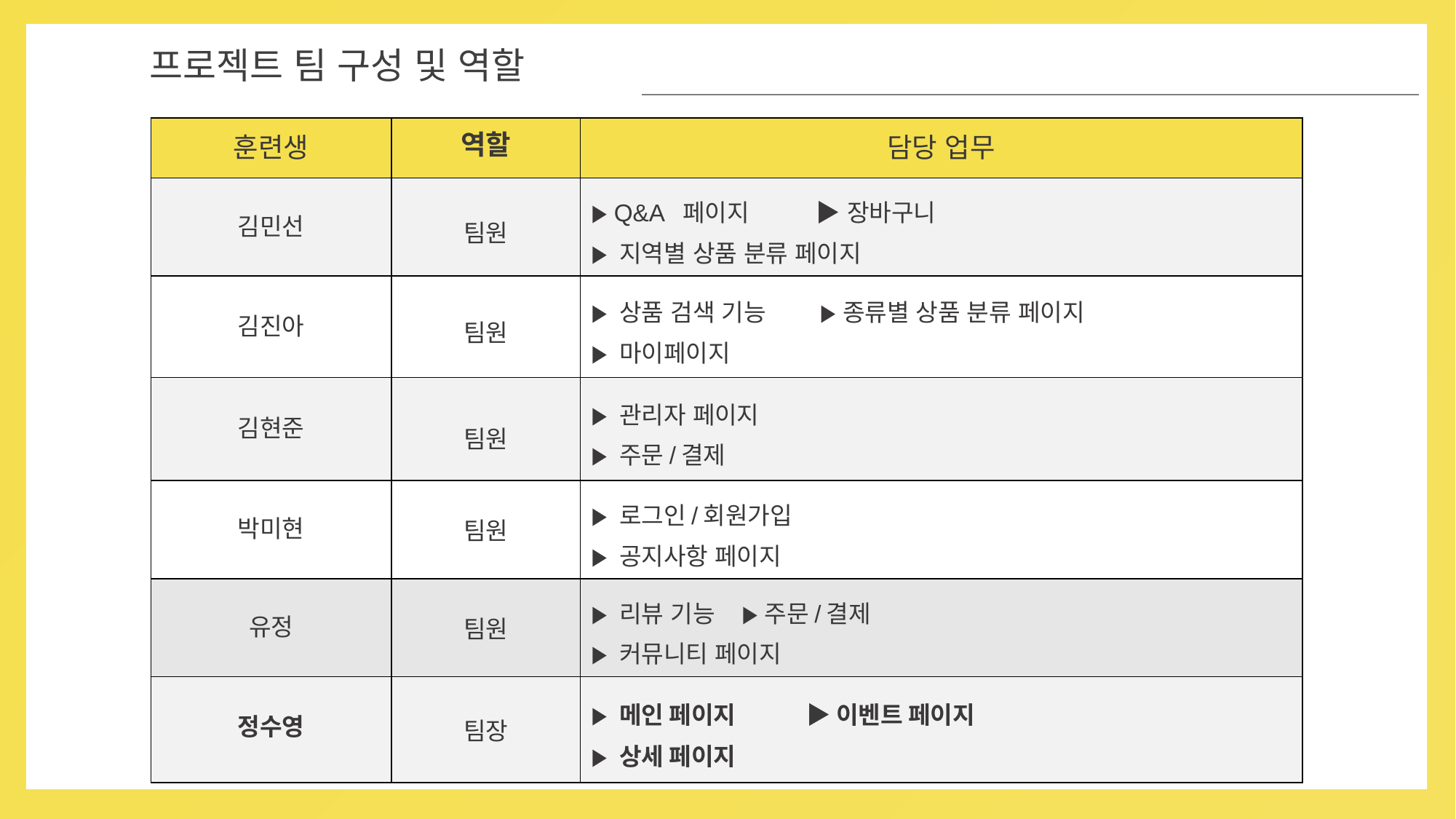

02

프로젝트 팀 구성 및 역할
| 훈련생 | 역할 | 담당 업무 |
| --- | --- | --- |
| 김민선 | 팀원 | ▶ Q&A 페이지 ▶ 장바구니 ▶ 지역별 상품 분류 페이지 |
| 김진아 | 팀원 | ▶ 상품 검색 기능 ▶ 종류별 상품 분류 페이지 ▶ 마이페이지 |
| 김현준 | 팀원 | ▶ 관리자 페이지 ▶ 주문/결제 |
| 박미현 | 팀원 | ▶ 로그인/회원가입 ▶ 공지사항 페이지 |
| 유정 | 팀원 | ▶ 리뷰 기능 ▶ 주문/결제 ▶ 커뮤니티 페이지 |
| 정수영 | 팀장 | ▶ 메인 페이지 ▶ 이벤트 페이지 ▶ 상세 페이지 |